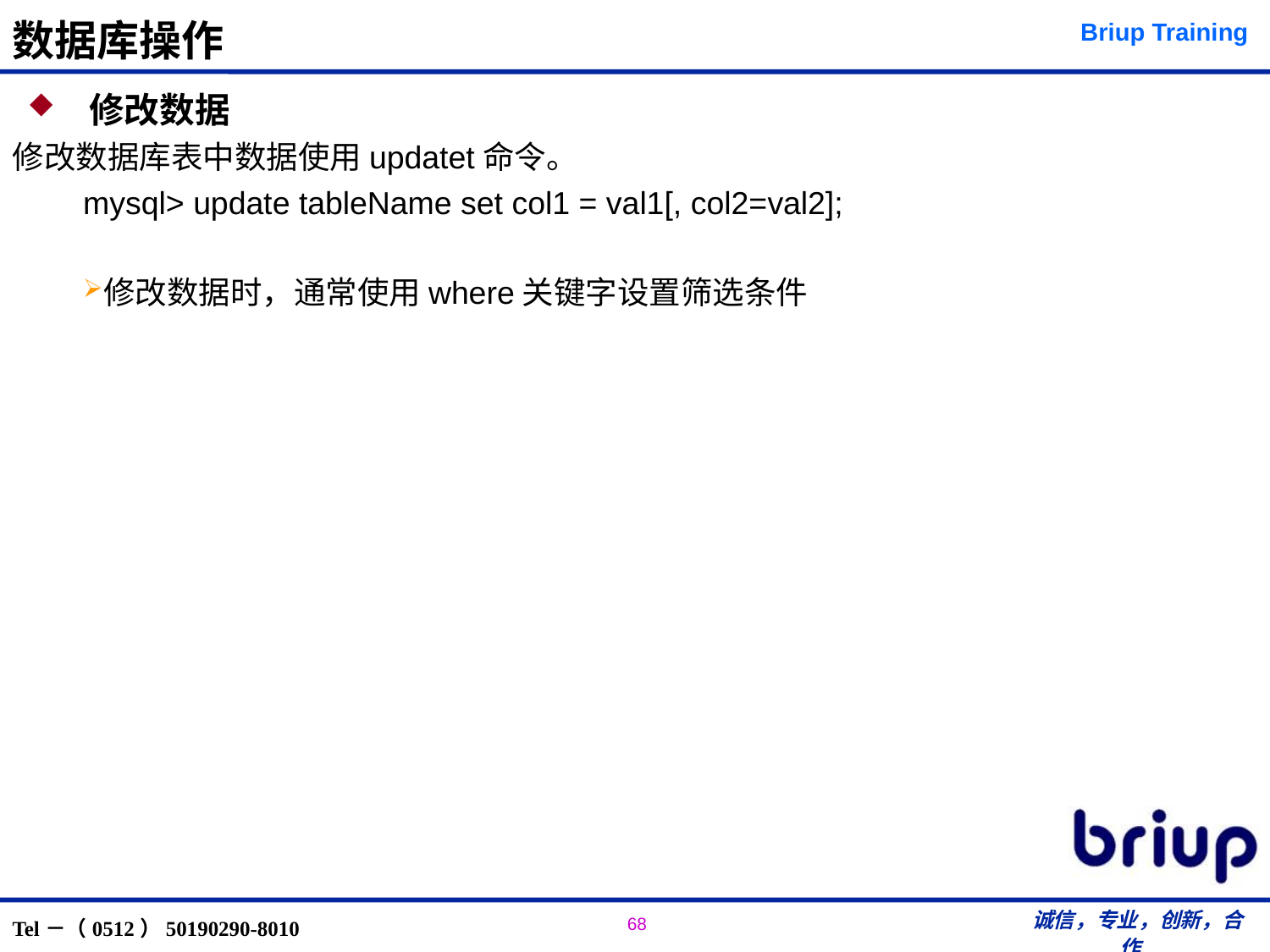

# 数据库操作
 修改数据
修改数据库表中数据使用updatet命令。
mysql> update tableName set col1 = val1[, col2=val2];

修改数据时，通常使用where关键字设置筛选条件